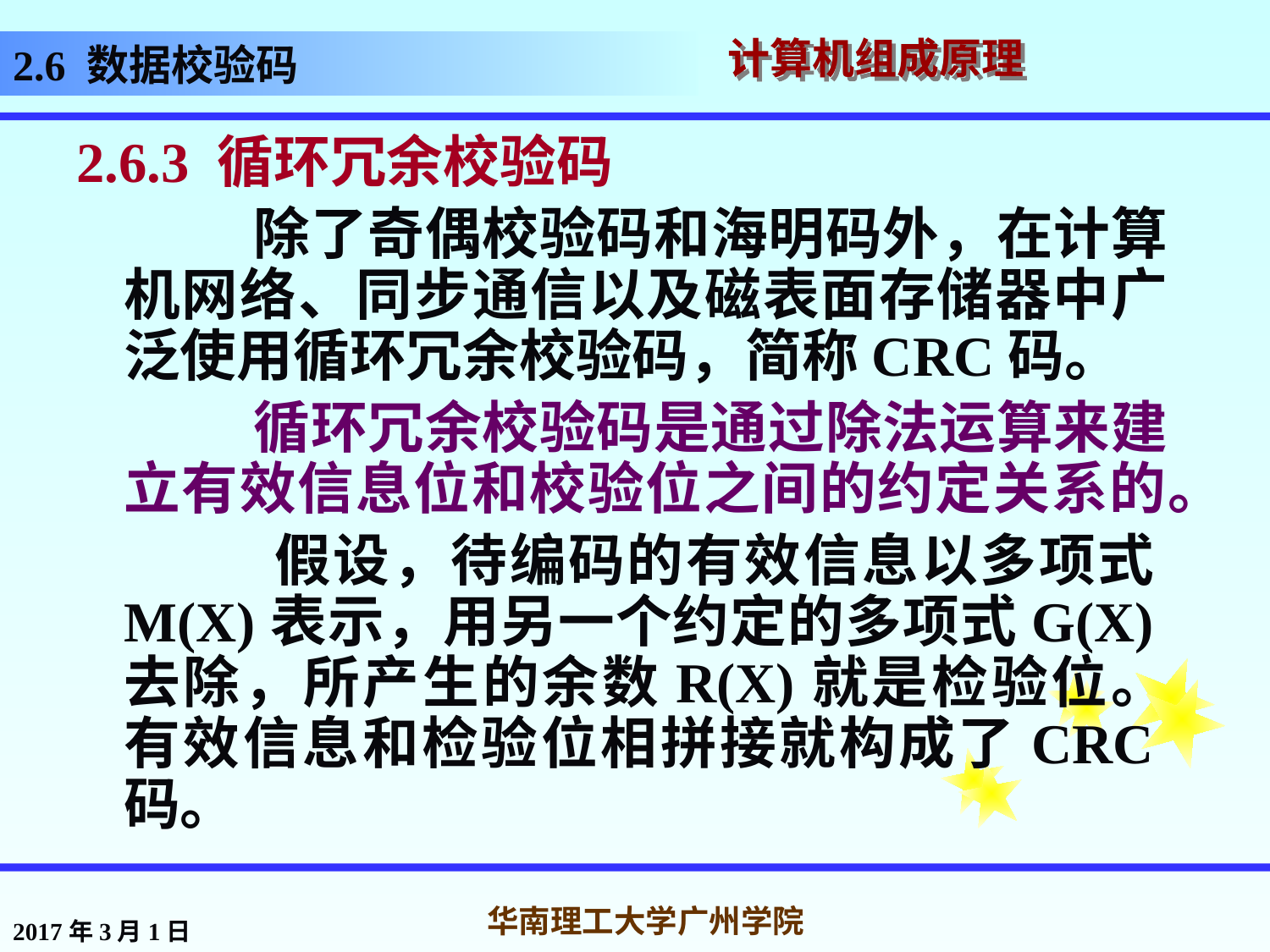

# 2.6 数据校验码
2.6.3 循环冗余校验码
            除了奇偶校验码和海明码外，在计算机网络、同步通信以及磁表面存储器中广泛使用循环冗余校验码，简称CRC码。
            循环冗余校验码是通过除法运算来建立有效信息位和校验位之间的约定关系的。
            假设，待编码的有效信息以多项式M(X)表示，用另一个约定的多项式G(X)去除，所产生的余数R(X)就是检验位。有效信息和检验位相拼接就构成了CRC码。
2017年3月1日
华南理工大学广州学院